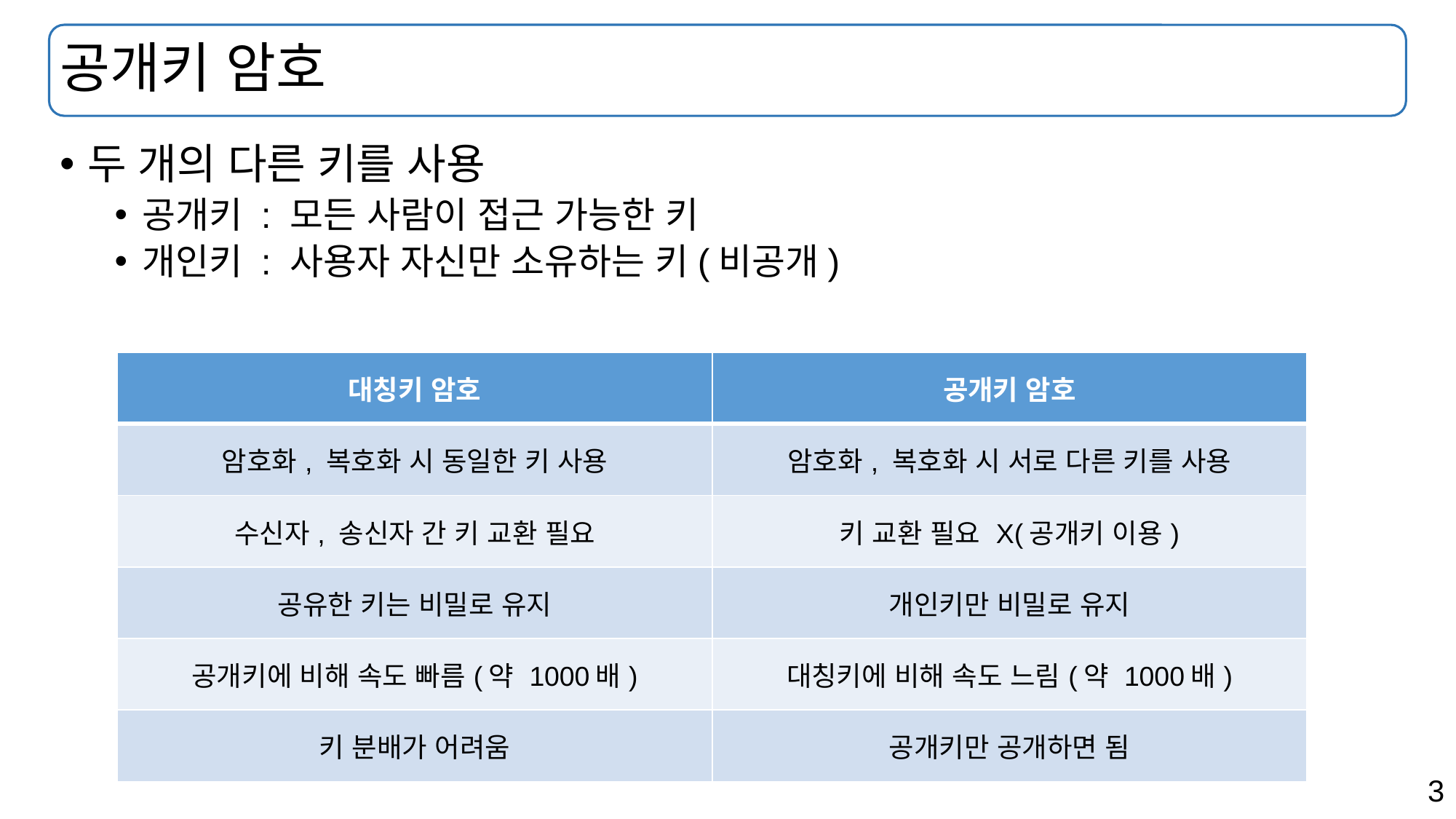

# 공개키 암호
두 개의 다른 키를 사용
공개키 : 모든 사람이 접근 가능한 키
개인키 : 사용자 자신만 소유하는 키(비공개)
| 대칭키 암호 | 공개키 암호 |
| --- | --- |
| 암호화, 복호화 시 동일한 키 사용 | 암호화, 복호화 시 서로 다른 키를 사용 |
| 수신자, 송신자 간 키 교환 필요 | 키 교환 필요 X(공개키 이용) |
| 공유한 키는 비밀로 유지 | 개인키만 비밀로 유지 |
| 공개키에 비해 속도 빠름(약 1000배) | 대칭키에 비해 속도 느림(약 1000배) |
| 키 분배가 어려움 | 공개키만 공개하면 됨 |